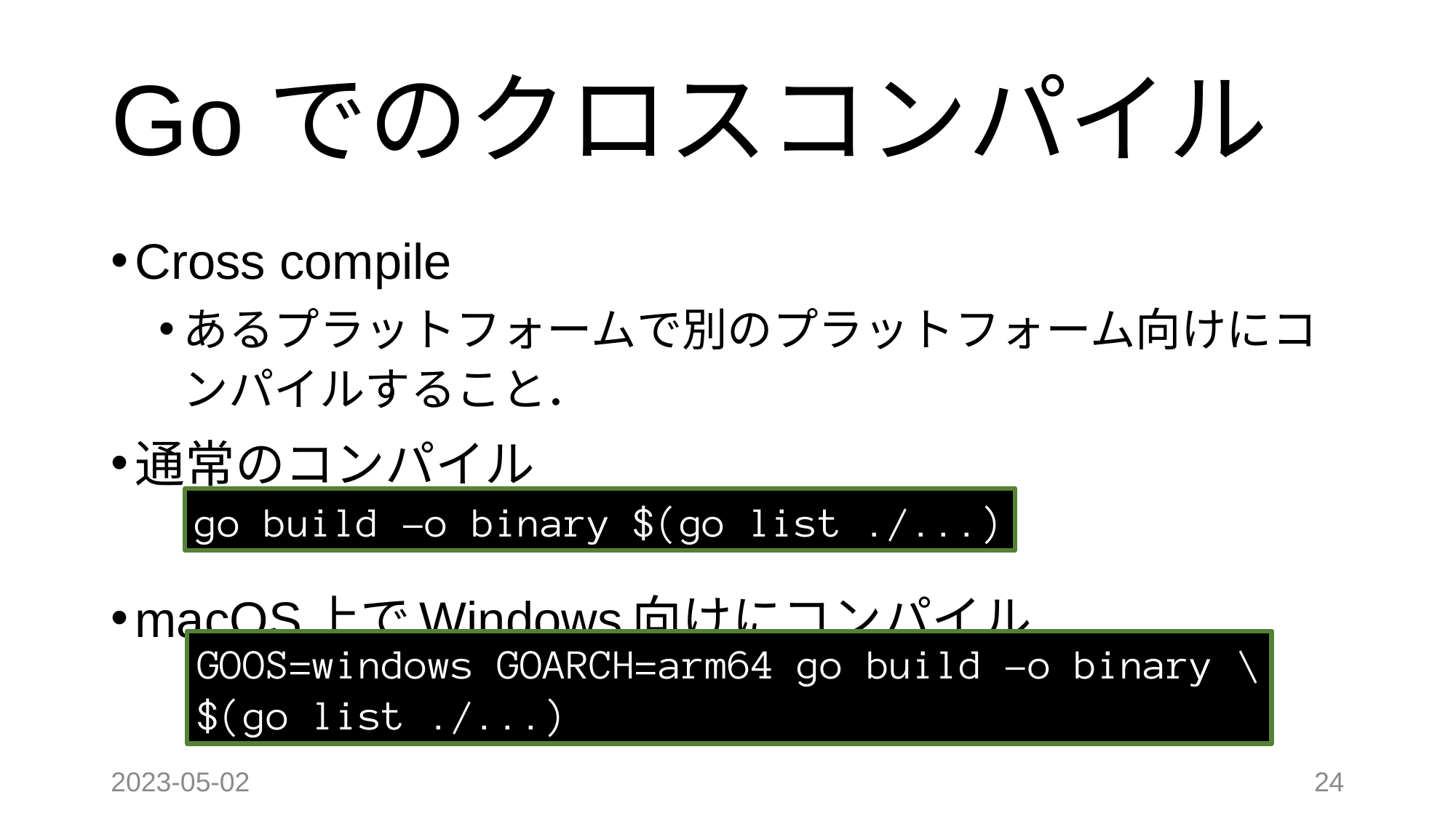

# Goでのクロスコンパイル
Cross compile
あるプラットフォームで別のプラットフォーム向けにコンパイルすること．
通常のコンパイル

macOS上でWindows向けにコンパイル
go build -o binary $(go list ./...)
GOOS=windows GOARCH=arm64 go build -o binary \
$(go list ./...)
2023-05-02
24